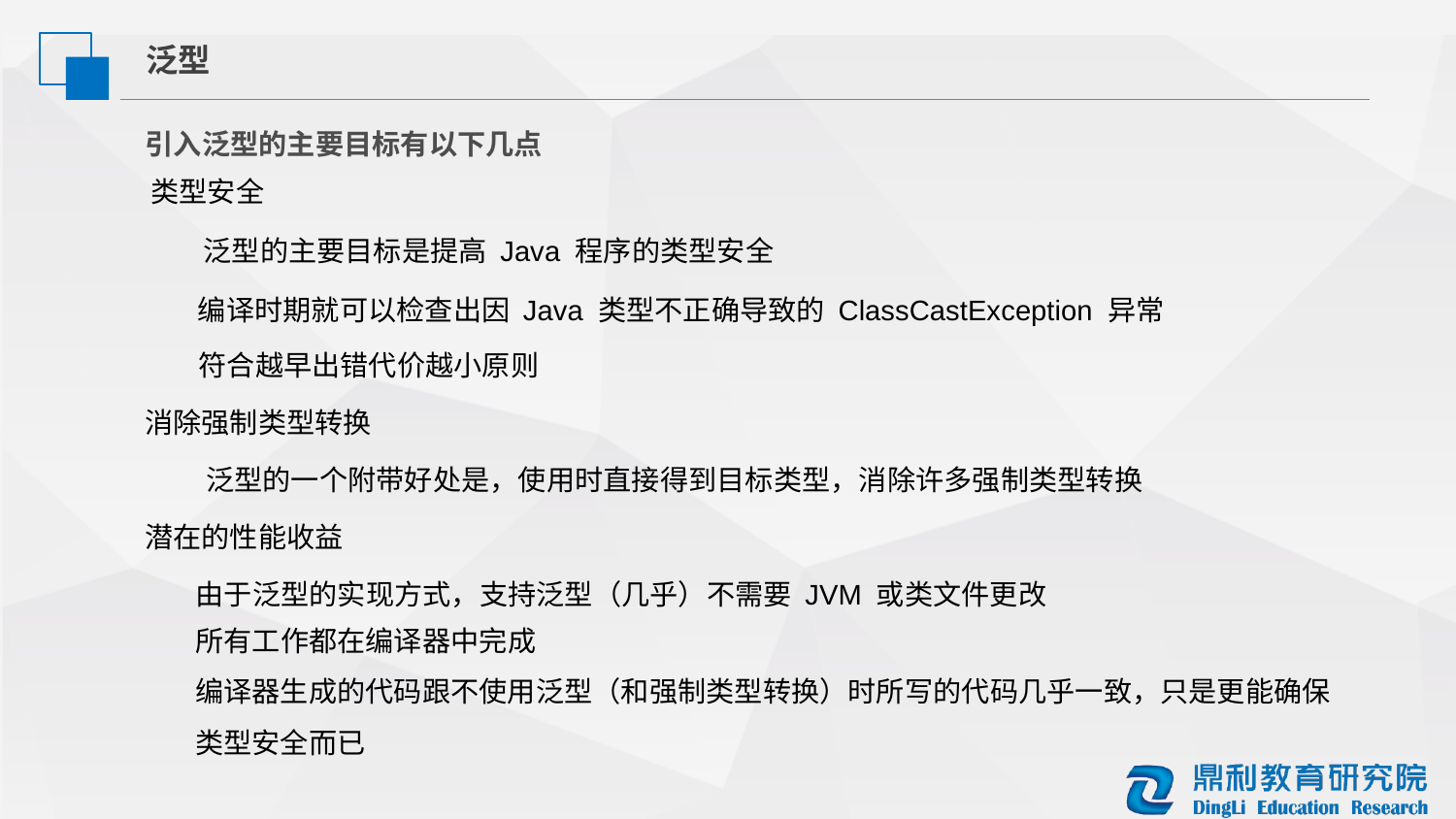

泛型
引入泛型的主要目标有以下几点
类型安全
泛型的主要目标是提高 Java 程序的类型安全
编译时期就可以检查出因 Java 类型不正确导致的 ClassCastException 异常
符合越早出错代价越小原则
消除强制类型转换
泛型的一个附带好处是，使用时直接得到目标类型，消除许多强制类型转换
潜在的性能收益
由于泛型的实现方式，支持泛型（几乎）不需要 JVM 或类文件更改
所有工作都在编译器中完成
编译器生成的代码跟不使用泛型（和强制类型转换）时所写的代码几乎一致，只是更能确保类型安全而已